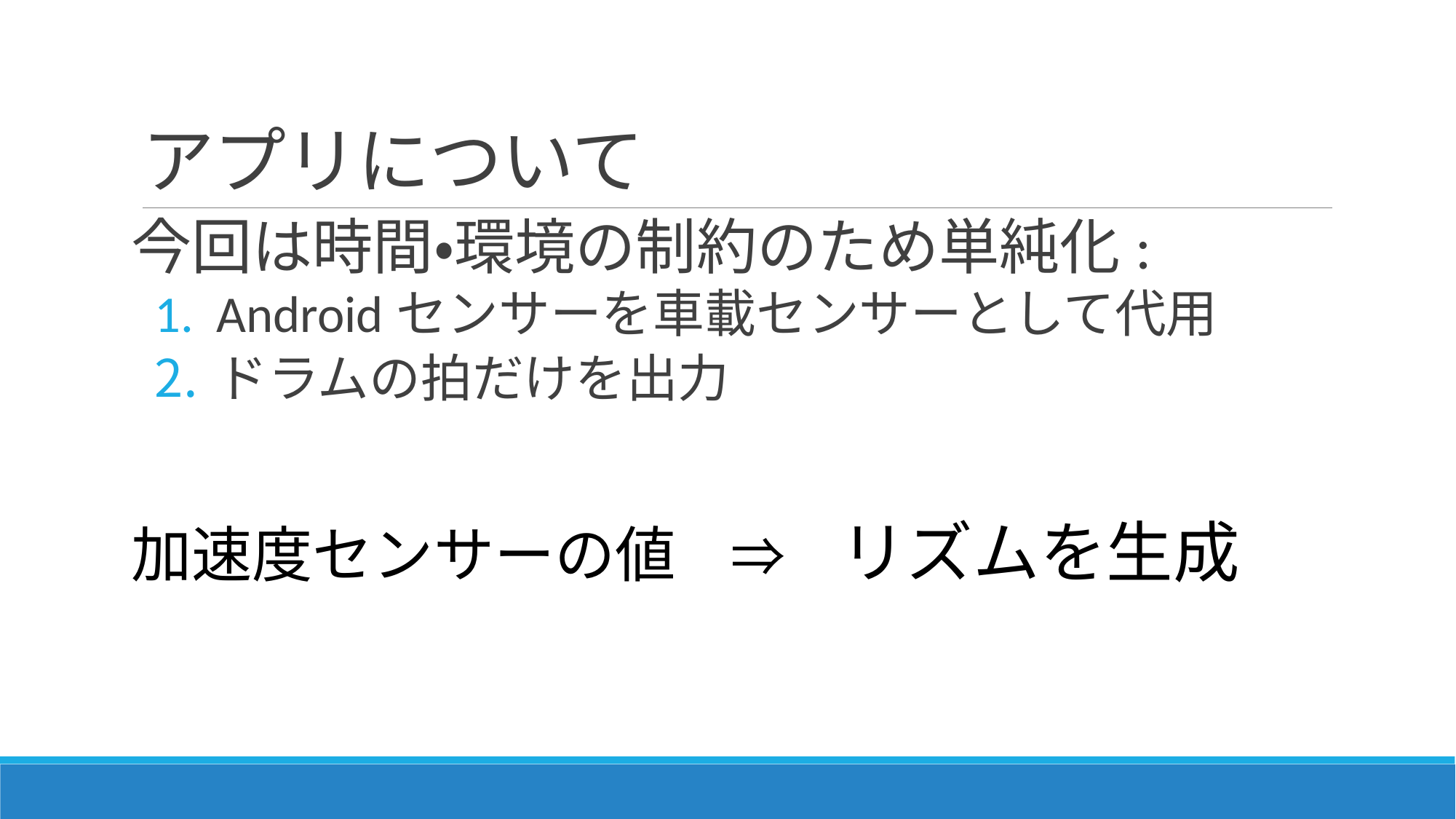

# アプリについて
今回は時間・環境の制約のため単純化:
Androidセンサーを車載センサーとして代用
ドラムの拍だけを出力

加速度センサーの値　⇒　リズムを生成